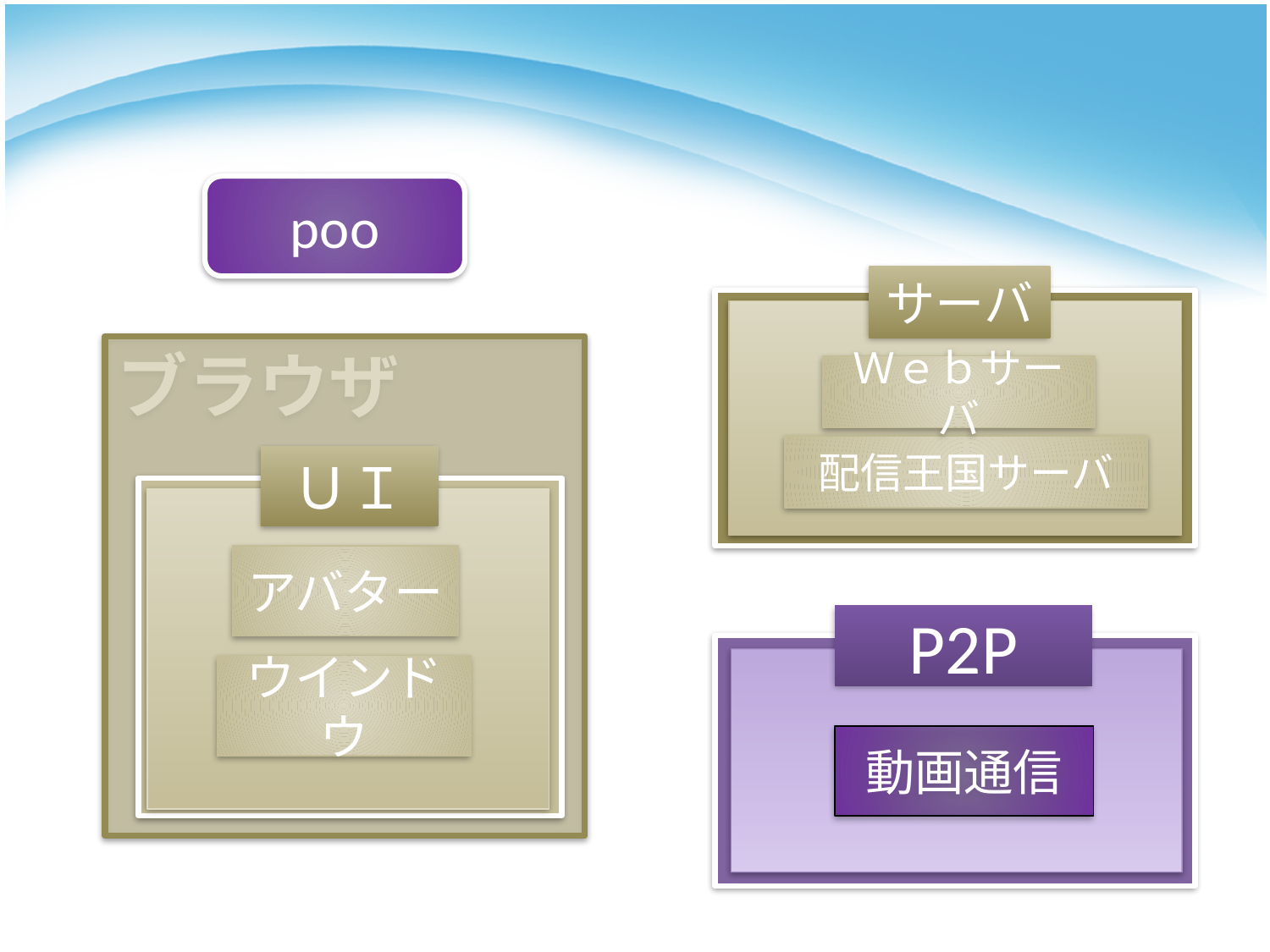

poo
サーバ

ブラウザ
ＵＩ

アバター
ウインドウ
Ｗｅｂサーバ
配信王国サーバ
P2P

動画通信